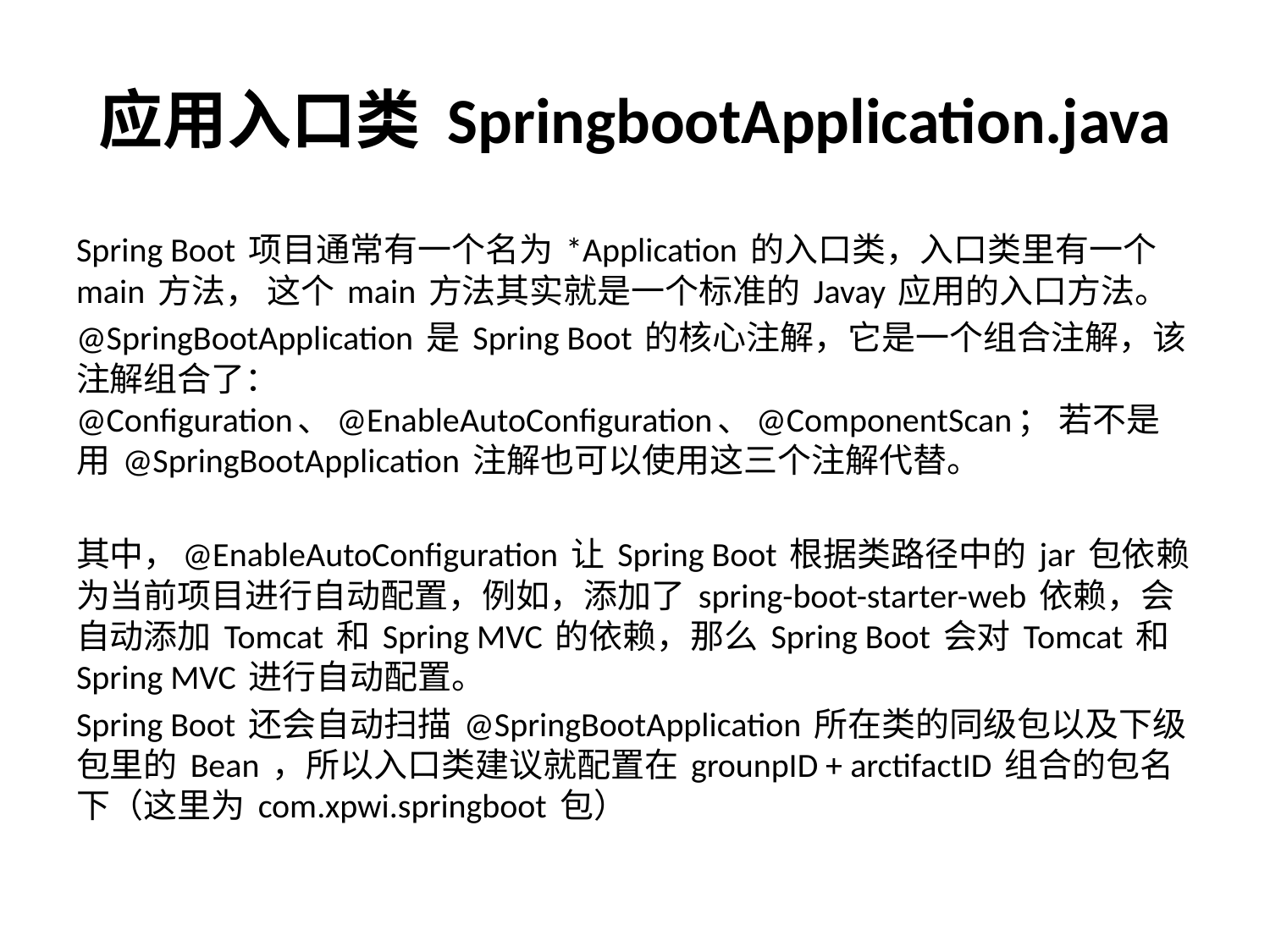

# 应用入口类 SpringbootApplication.java
Spring Boot 项目通常有一个名为 *Application 的入口类，入口类里有一个 main 方法， 这个 main 方法其实就是一个标准的 Javay 应用的入口方法。
@SpringBootApplication 是 Spring Boot 的核心注解，它是一个组合注解，该注解组合了：@Configuration、@EnableAutoConfiguration、@ComponentScan； 若不是用 @SpringBootApplication 注解也可以使用这三个注解代替。

其中，@EnableAutoConfiguration 让 Spring Boot 根据类路径中的 jar 包依赖为当前项目进行自动配置，例如，添加了 spring-boot-starter-web 依赖，会自动添加 Tomcat 和 Spring MVC 的依赖，那么 Spring Boot 会对 Tomcat 和 Spring MVC 进行自动配置。
Spring Boot 还会自动扫描 @SpringBootApplication 所在类的同级包以及下级包里的 Bean ，所以入口类建议就配置在 grounpID + arctifactID 组合的包名下（这里为 com.xpwi.springboot 包）